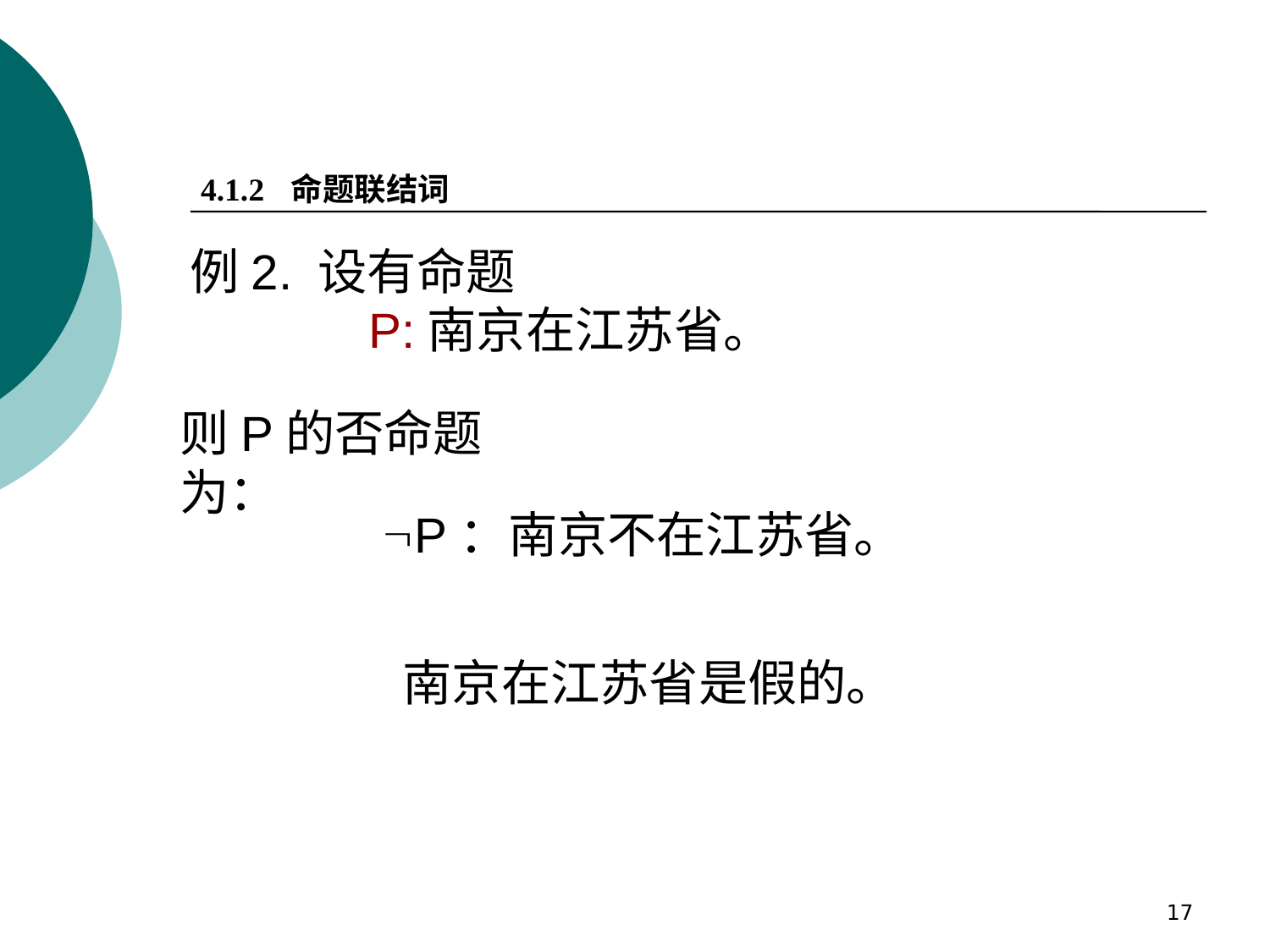

4.1.2 命题联结词
例2. 设有命题
             P:南京在江苏省。
则P的否命题为：
¬P：南京不在江苏省。
南京在江苏省是假的。
17